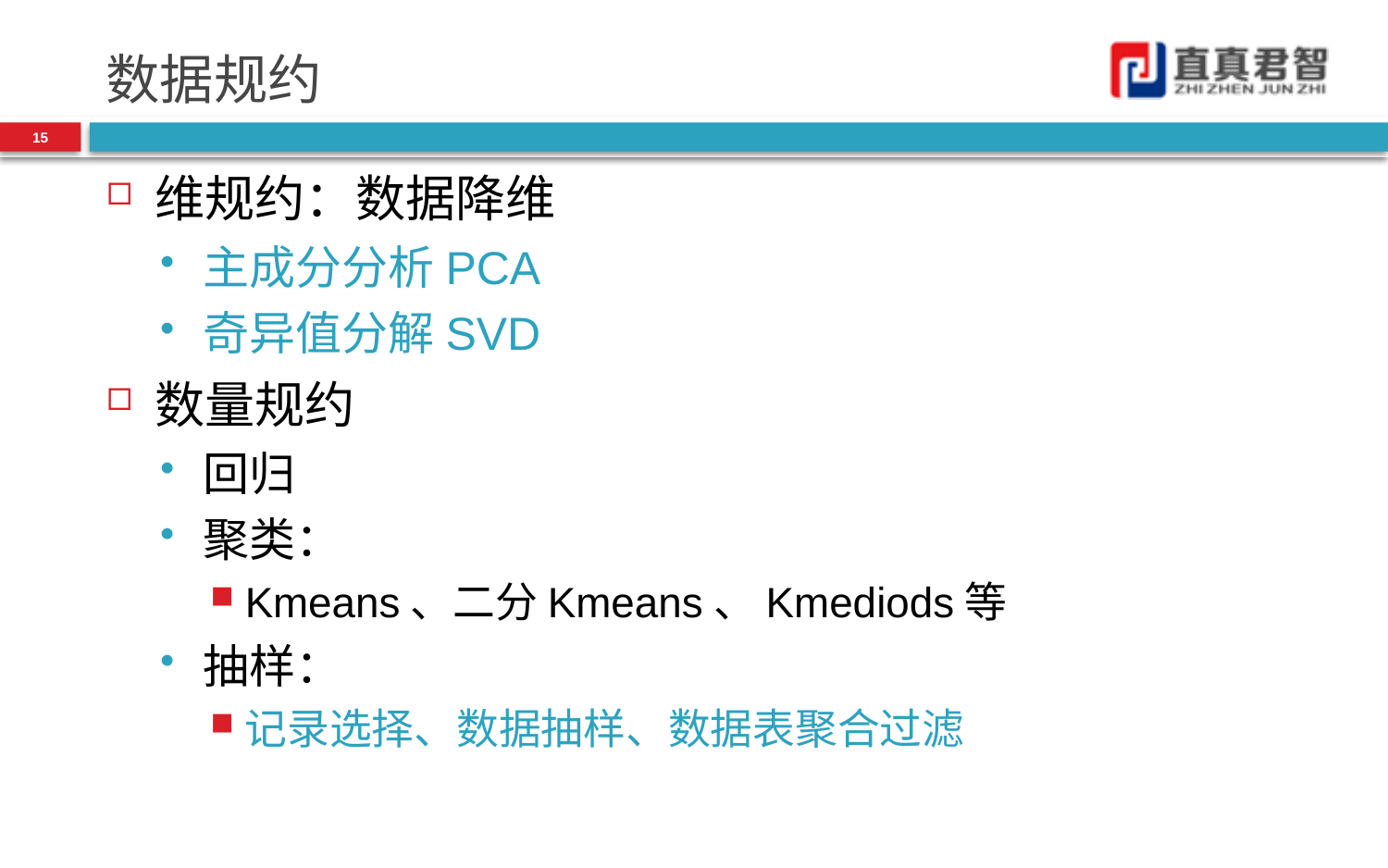

# 数据规约
15
维规约：数据降维
主成分分析PCA
奇异值分解SVD
数量规约
回归
聚类：
Kmeans、二分Kmeans、Kmediods等
抽样：
记录选择、数据抽样、数据表聚合过滤